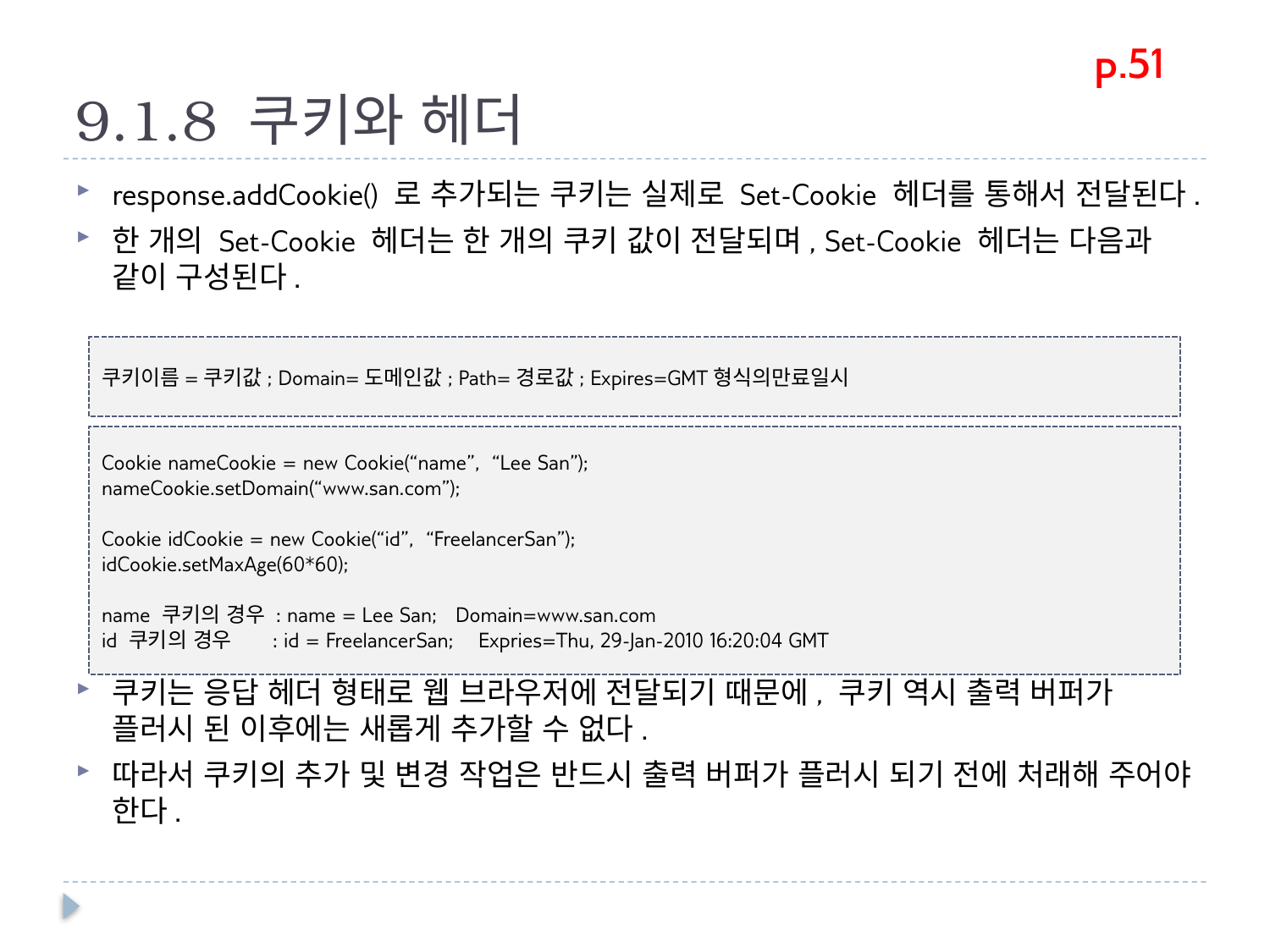

# 9.1.8 쿠키와 헤더
p.51
response.addCookie() 로 추가되는 쿠키는 실제로 Set-Cookie 헤더를 통해서 전달된다.
한 개의 Set-Cookie 헤더는 한 개의 쿠키 값이 전달되며, Set-Cookie 헤더는 다음과 같이 구성된다.

쿠키는 응답 헤더 형태로 웹 브라우저에 전달되기 때문에, 쿠키 역시 출력 버퍼가 플러시 된 이후에는 새롭게 추가할 수 없다.
따라서 쿠키의 추가 및 변경 작업은 반드시 출력 버퍼가 플러시 되기 전에 처래해 주어야 한다.
쿠키이름=쿠키값; Domain=도메인값; Path=경로값; Expires=GMT형식의만료일시
Cookie nameCookie = new Cookie(“name”,  “Lee San”);
nameCookie.setDomain(“www.san.com”);

Cookie idCookie = new Cookie(“id”,  “FreelancerSan”);
idCookie.setMaxAge(60*60);

name 쿠키의 경우 : name = Lee San;   Domain=www.san.com
id 쿠키의 경우      : id = FreelancerSan;    Expries=Thu, 29-Jan-2010 16:20:04 GMT